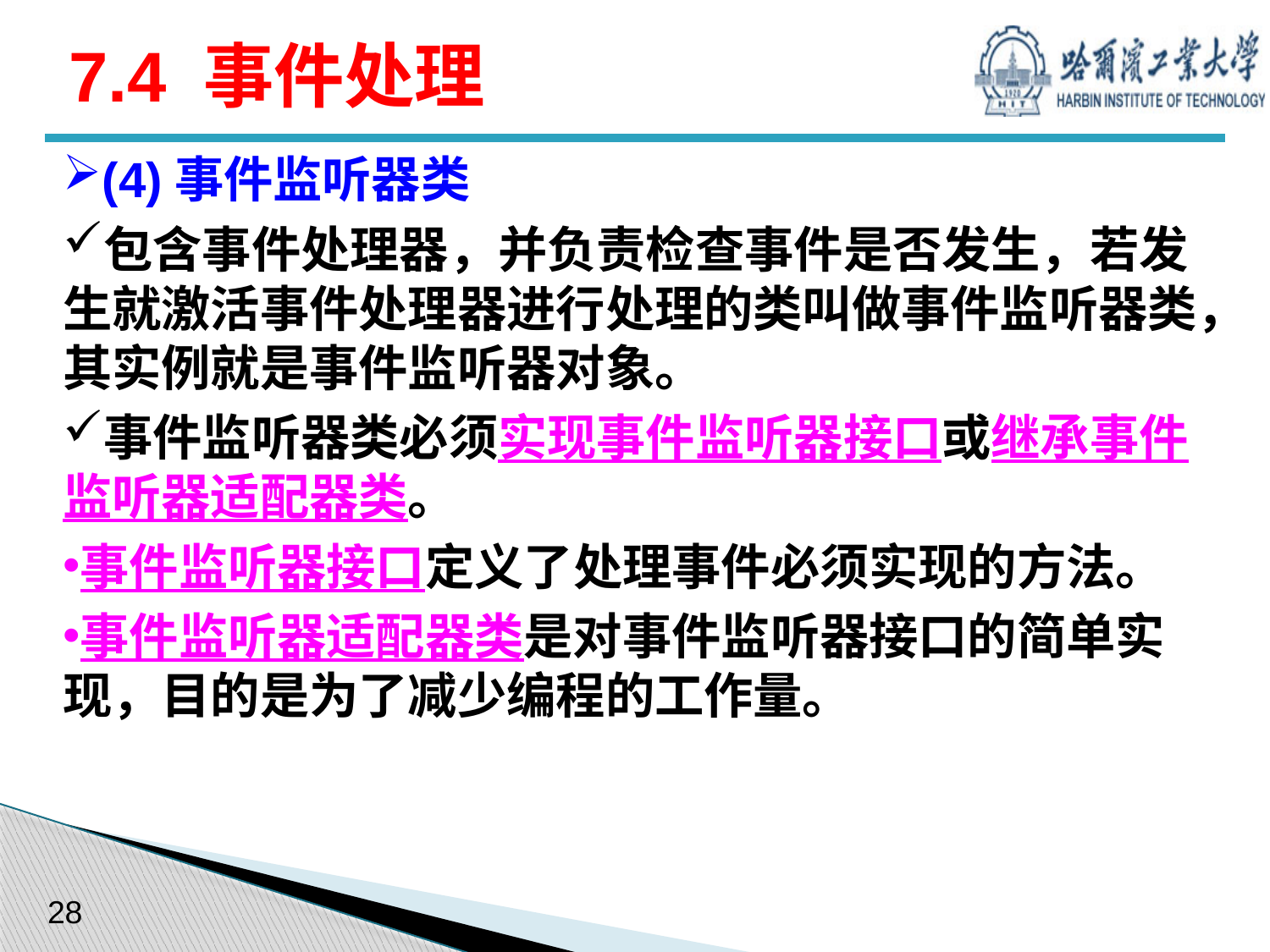

# 7.4 事件处理
(4)事件监听器类
包含事件处理器，并负责检查事件是否发生，若发生就激活事件处理器进行处理的类叫做事件监听器类，其实例就是事件监听器对象。
事件监听器类必须实现事件监听器接口或继承事件监听器适配器类。
事件监听器接口定义了处理事件必须实现的方法。
事件监听器适配器类是对事件监听器接口的简单实现，目的是为了减少编程的工作量。